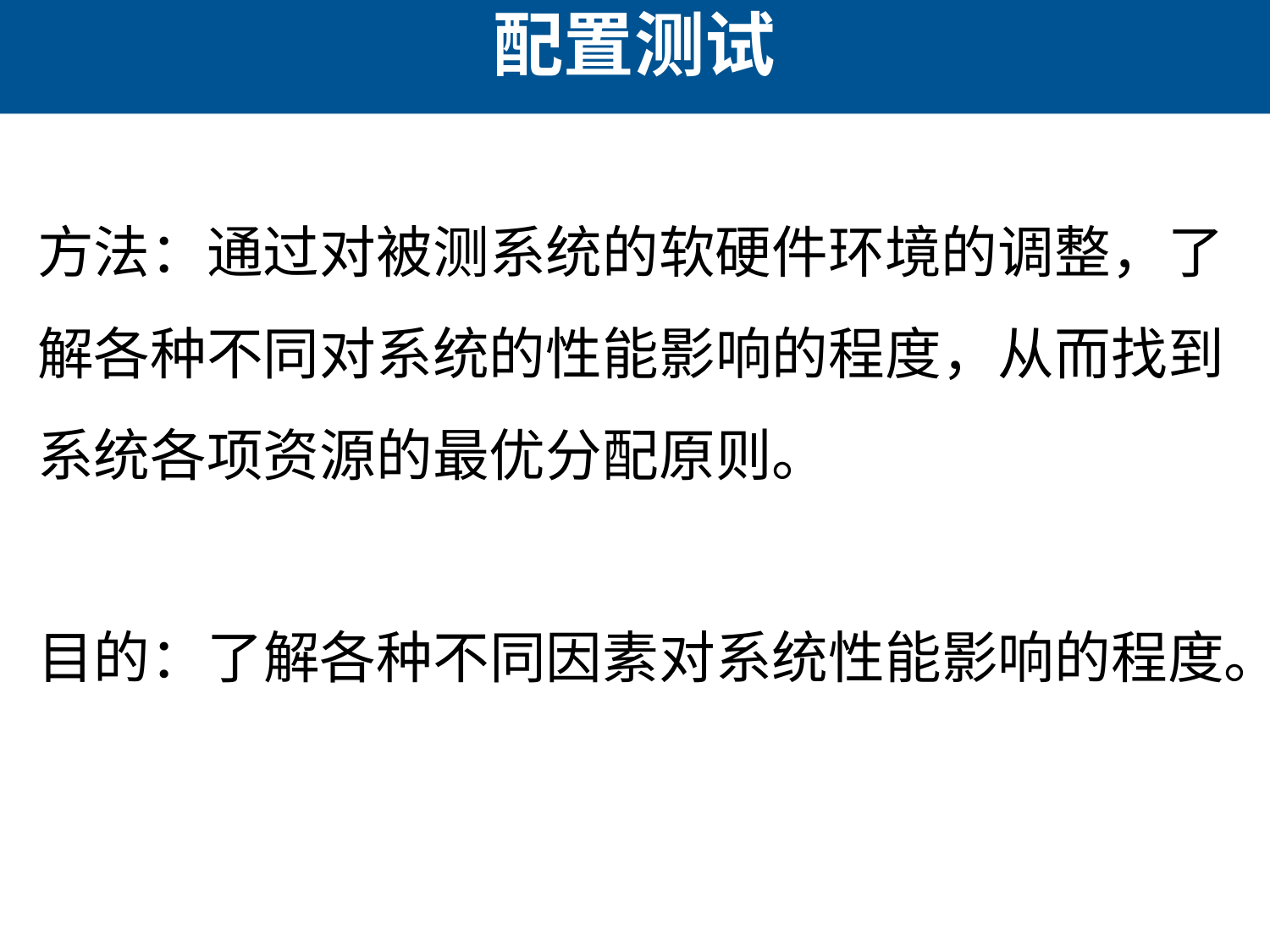

# 配置测试
方法：通过对被测系统的软硬件环境的调整，了解各种不同对系统的性能影响的程度，从而找到系统各项资源的最优分配原则。

目的：了解各种不同因素对系统性能影响的程度。